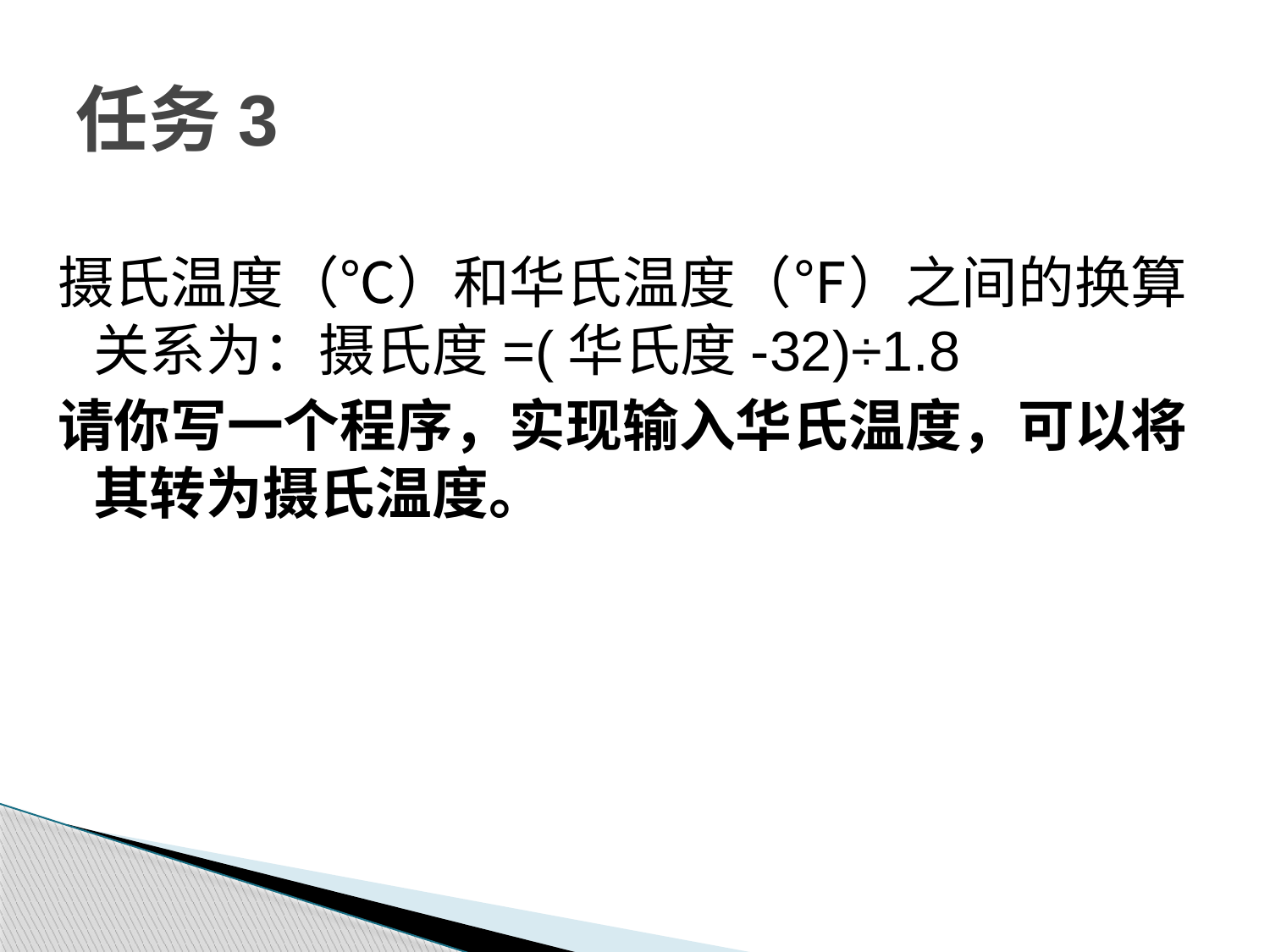

# 任务3
摄氏温度（℃）和华氏温度（℉）之间的换算关系为：摄氏度=(华氏度-32)÷1.8
请你写一个程序，实现输入华氏温度，可以将其转为摄氏温度。